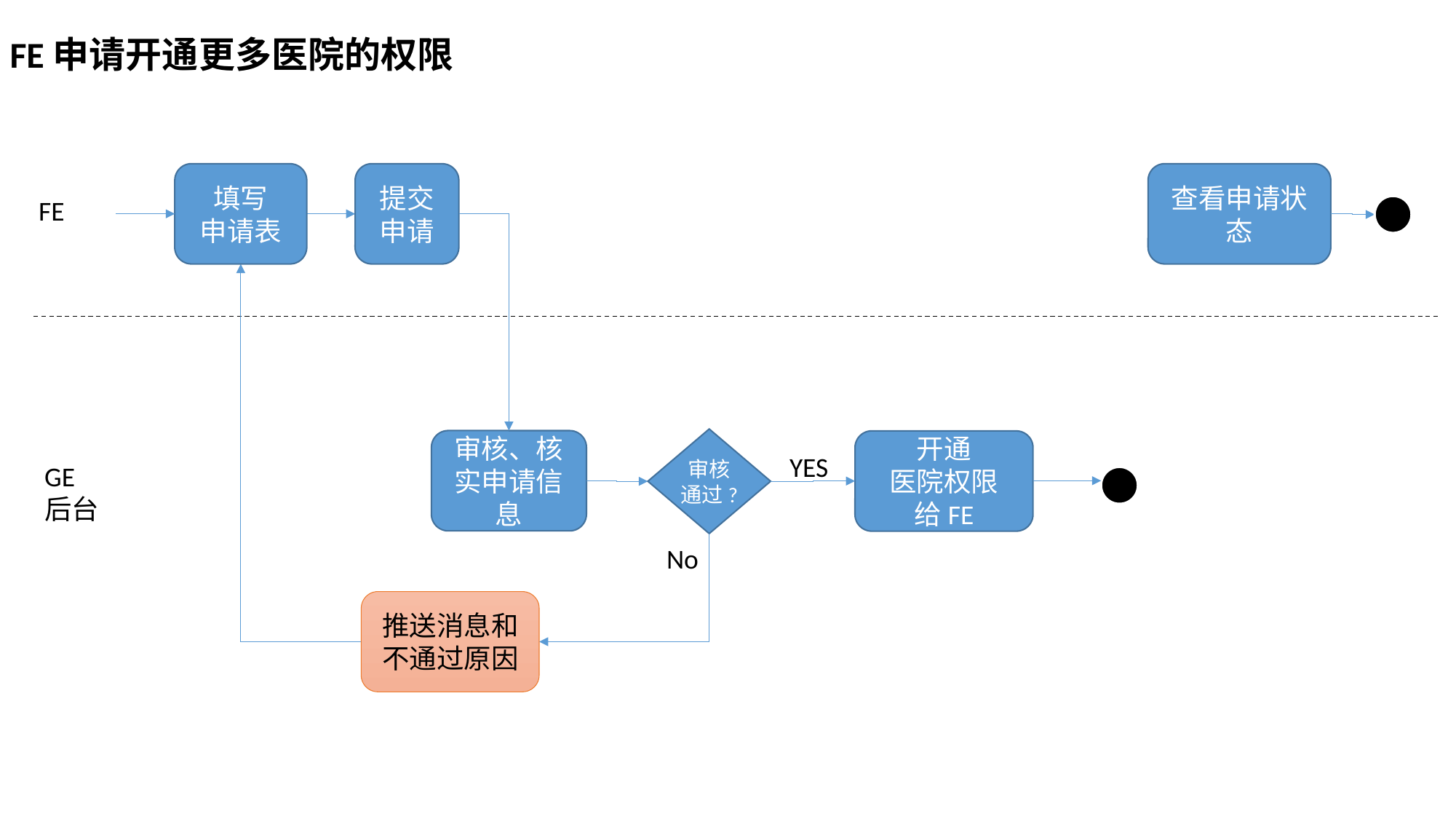

FE申请开通更多医院的权限
填写
申请表
提交申请
查看申请状态
FE

审核通过?
审核、核实申请信息
开通
医院权限
给FE
YES
GE
后台

No
推送消息和不通过原因